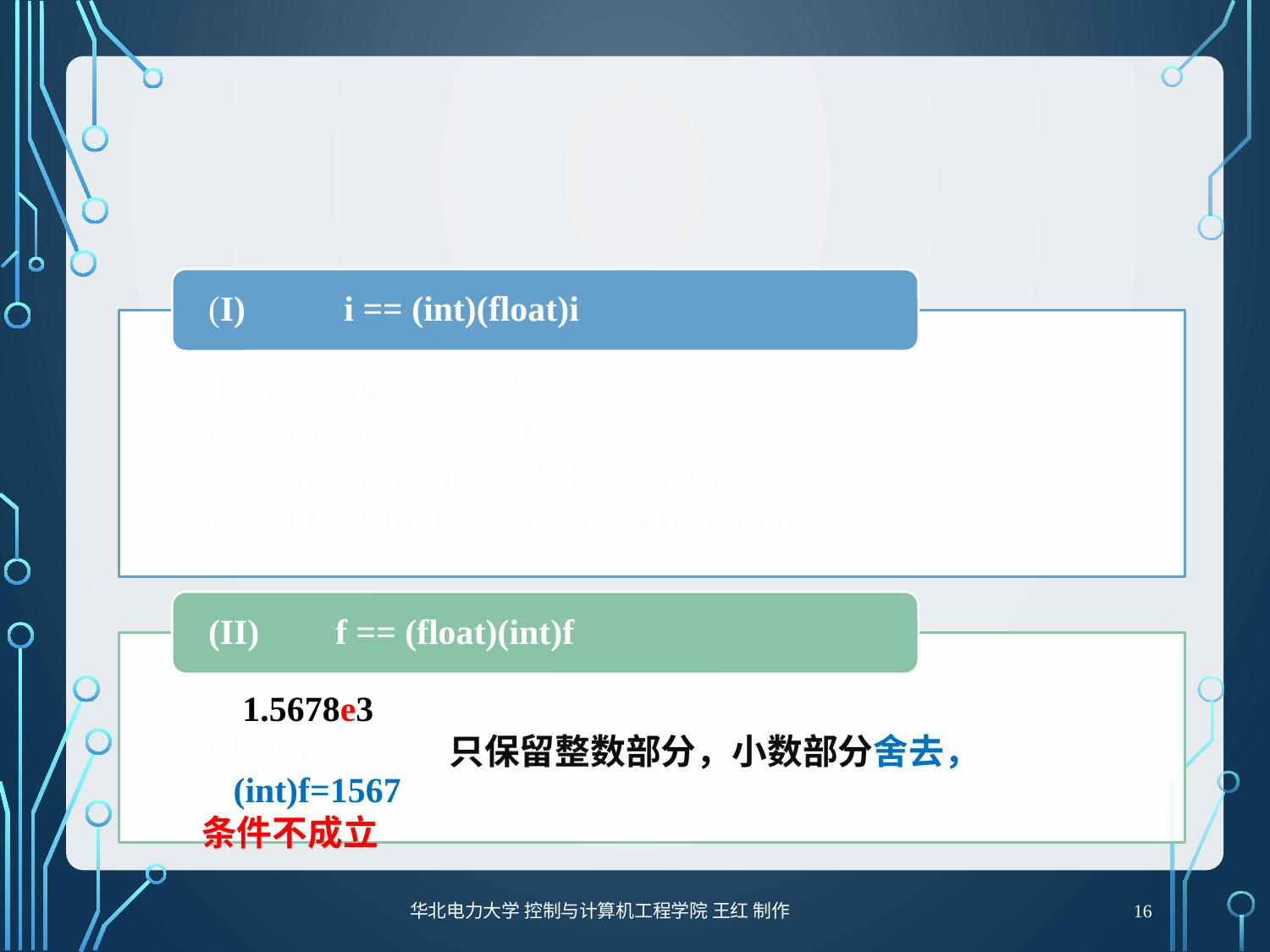

#
float是单精度，尾数24位
int型有效数字有31位
i=785，能实现精确转换，条件成立
若i = 0x00FFFFFF = 224-1 =16777215 ?
(I) 	 i == (int)(float)i
f= 1.5678e3
浮点转换整数，只保留整数部分，小数部分舍去，(int)f=1567
条件不成立
(II)  	f == (float)(int)f
16
华北电力大学 控制与计算机工程学院 王红 制作